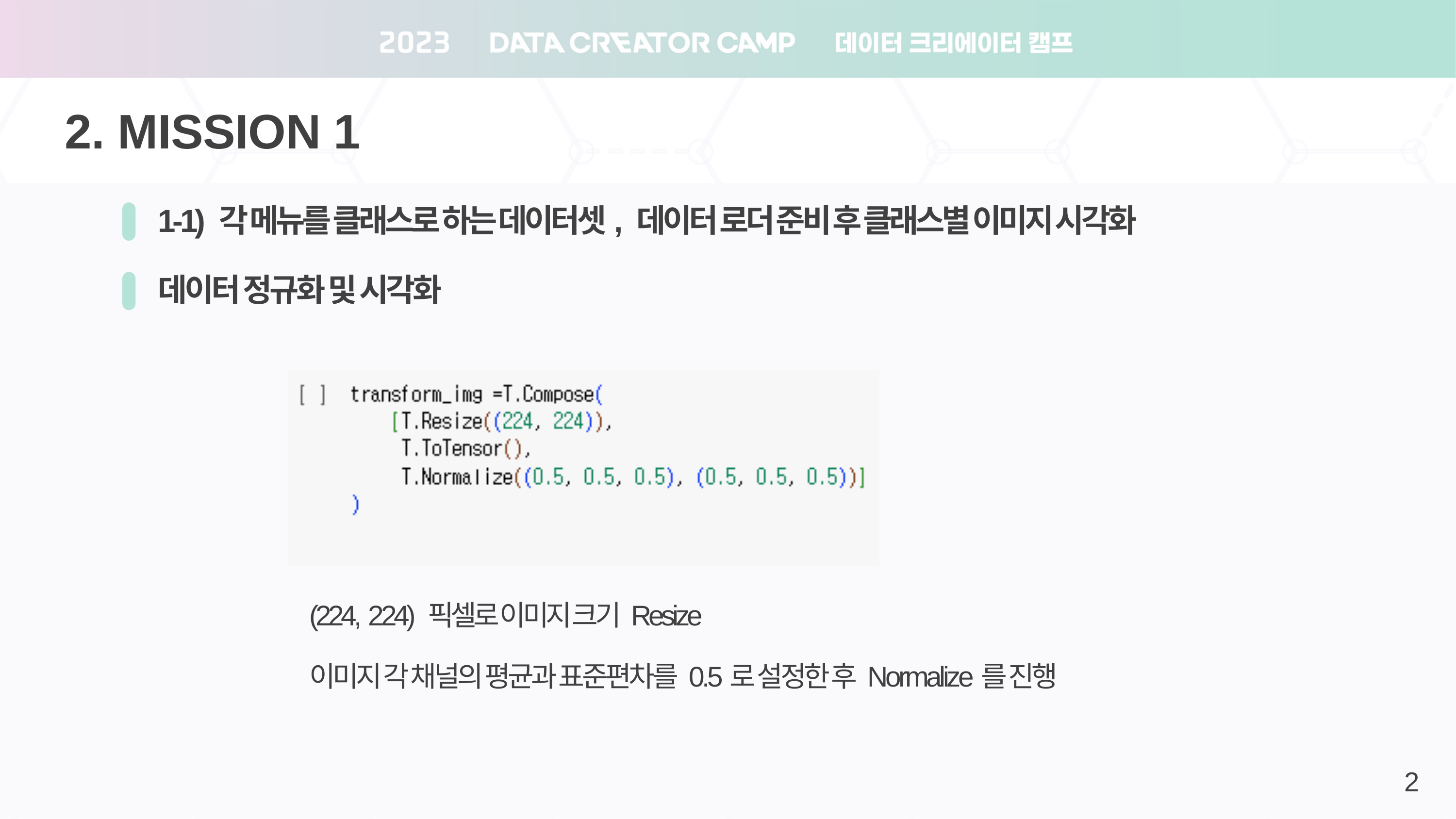

2. MISSION 1

1-1) 각 메뉴를 클래스로 하는 데이터셋, 데이터 로더 준비 후 클래스별 이미지 시각화

데이터 정규화 및 시각화

(224,  224) 픽셀로 이미지 크기 Resize

이미지 각 채널의 평균과 표준편차를 0.5로 설정한 후 Normalize를 진행
2